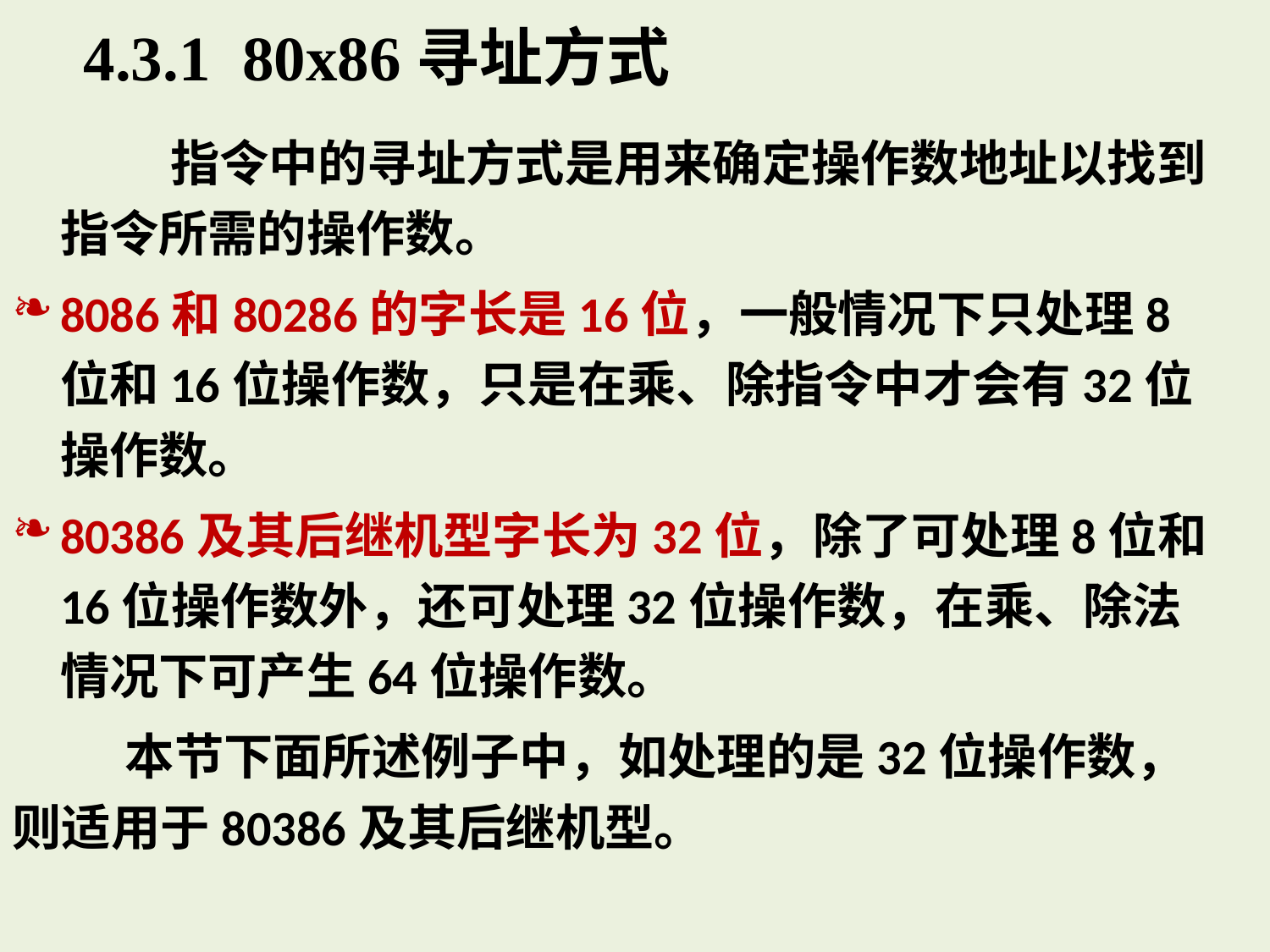

4.3.1  80x86寻址方式
             指令中的寻址方式是用来确定操作数地址以找到指令所需的操作数。
8086和80286的字长是16位，一般情况下只处理8位和16位操作数，只是在乘、除指令中才会有32位操作数。
80386及其后继机型字长为32位，除了可处理8位和16位操作数外，还可处理32位操作数，在乘、除法情况下可产生64位操作数。
         本节下面所述例子中，如处理的是32位操作数，则适用于80386及其后继机型。

77